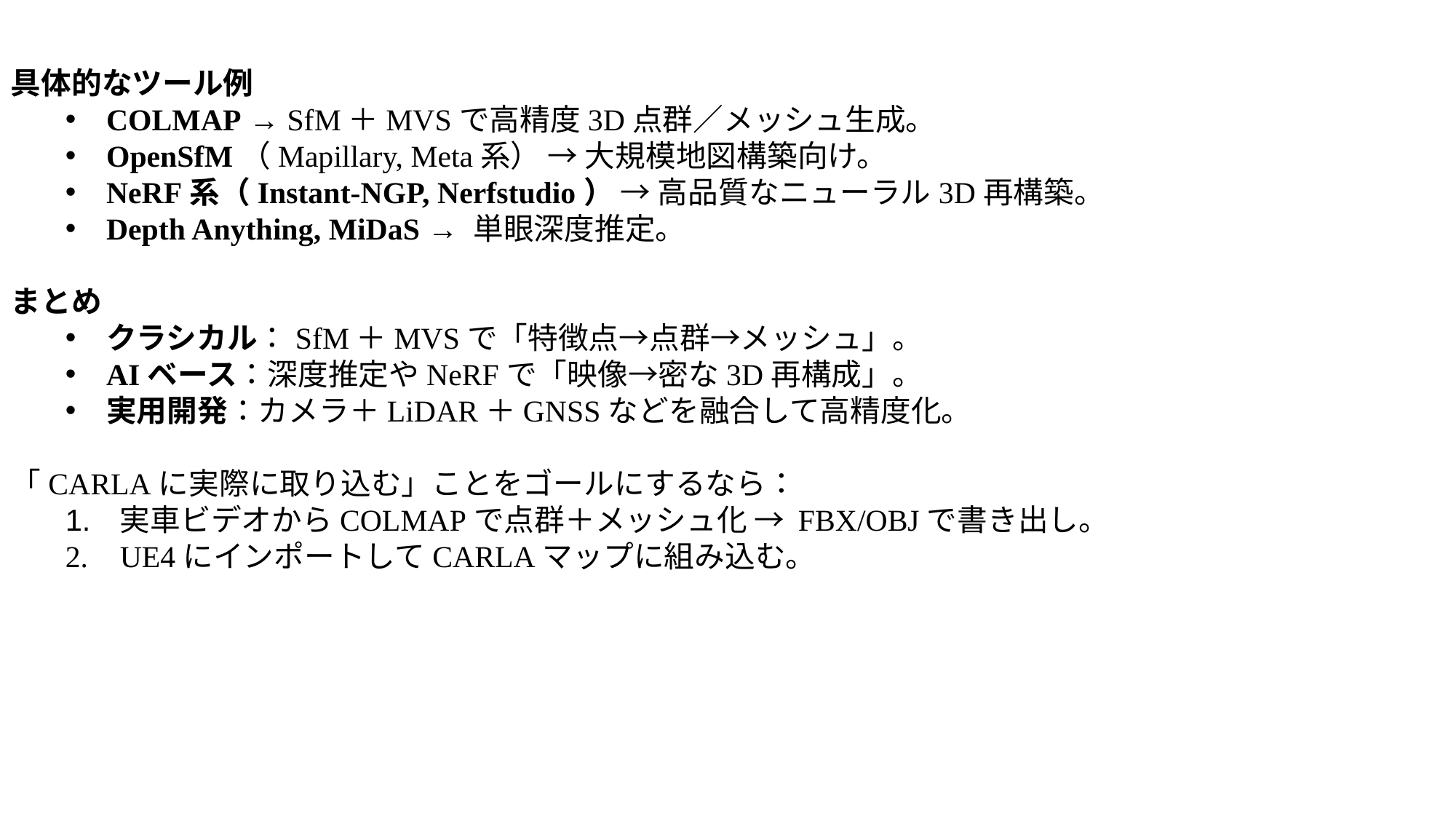

具体的なツール例
COLMAP → SfM＋MVSで高精度3D点群／メッシュ生成。
OpenSfM（Mapillary, Meta系） → 大規模地図構築向け。
NeRF系（Instant-NGP, Nerfstudio） → 高品質なニューラル3D再構築。
Depth Anything, MiDaS → 単眼深度推定。

まとめ
クラシカル：SfM＋MVSで「特徴点→点群→メッシュ」。
AIベース：深度推定やNeRFで「映像→密な3D再構成」。
実用開発：カメラ＋LiDAR＋GNSSなどを融合して高精度化。

「CARLAに実際に取り込む」ことをゴールにするなら：
実車ビデオからCOLMAPで点群＋メッシュ化 → FBX/OBJで書き出し。
UE4にインポートしてCARLAマップに組み込む。